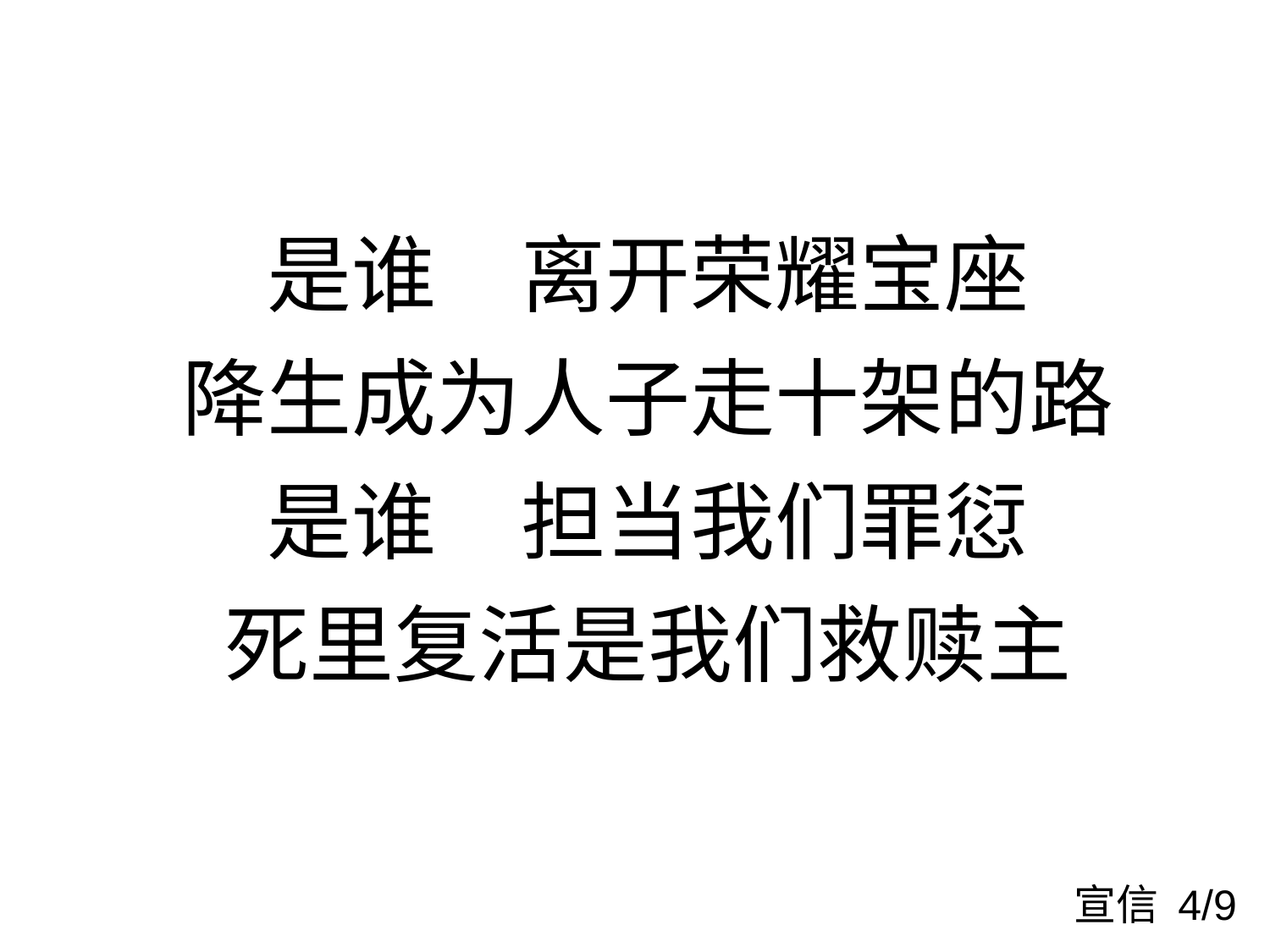

是谁　离开荣耀宝座
降生成为人子走十架的路
是谁　担当我们罪愆
死里复活是我们救赎主
宣信 4/9